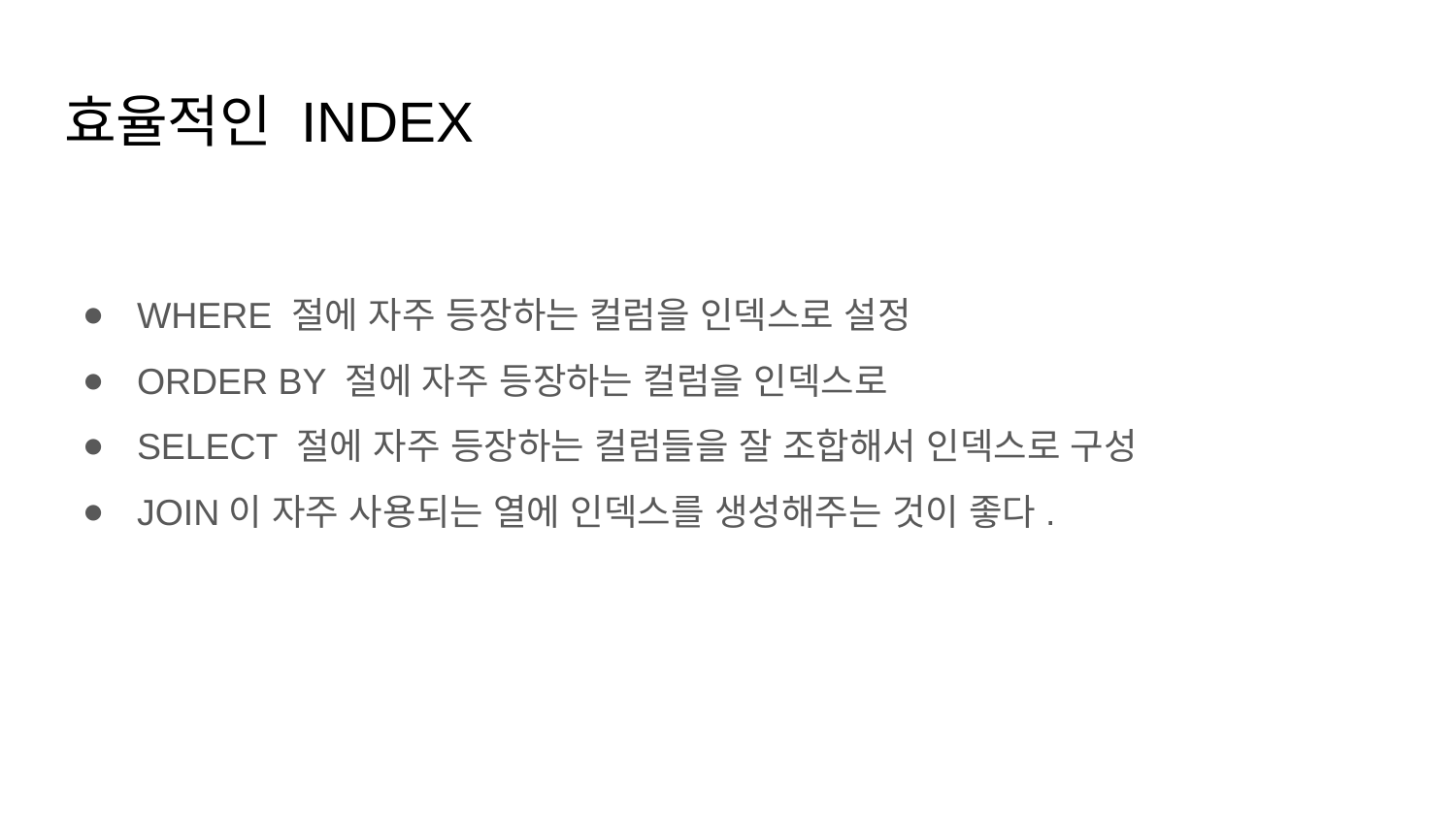

# 효율적인 INDEX
WHERE 절에 자주 등장하는 컬럼을 인덱스로 설정
ORDER BY 절에 자주 등장하는 컬럼을 인덱스로
SELECT 절에 자주 등장하는 컬럼들을 잘 조합해서 인덱스로 구성
JOIN이 자주 사용되는 열에 인덱스를 생성해주는 것이 좋다.